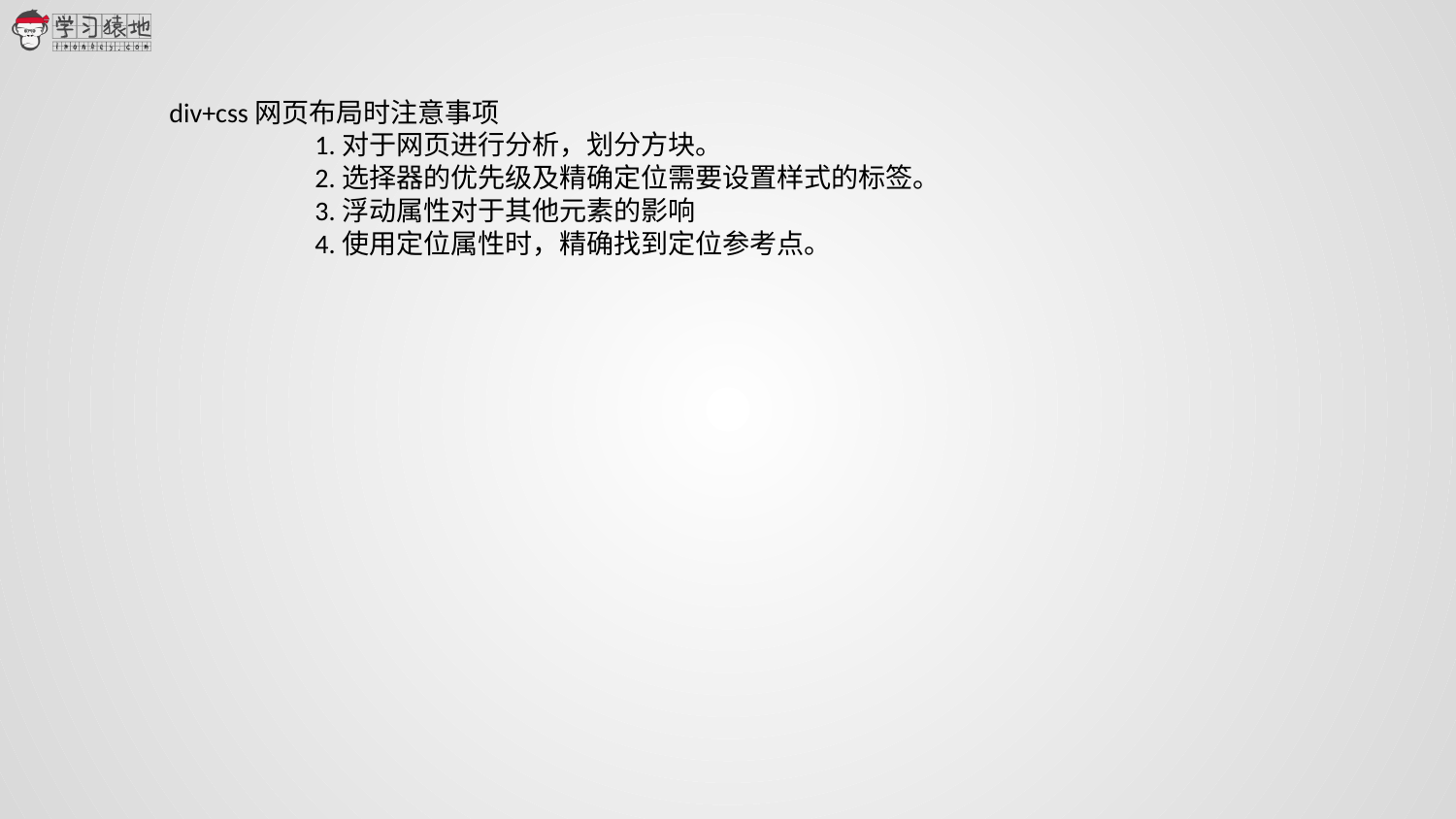

div+css网页布局时注意事项
	1.对于网页进行分析，划分方块。
	2.选择器的优先级及精确定位需要设置样式的标签。
	3.浮动属性对于其他元素的影响
	4.使用定位属性时，精确找到定位参考点。